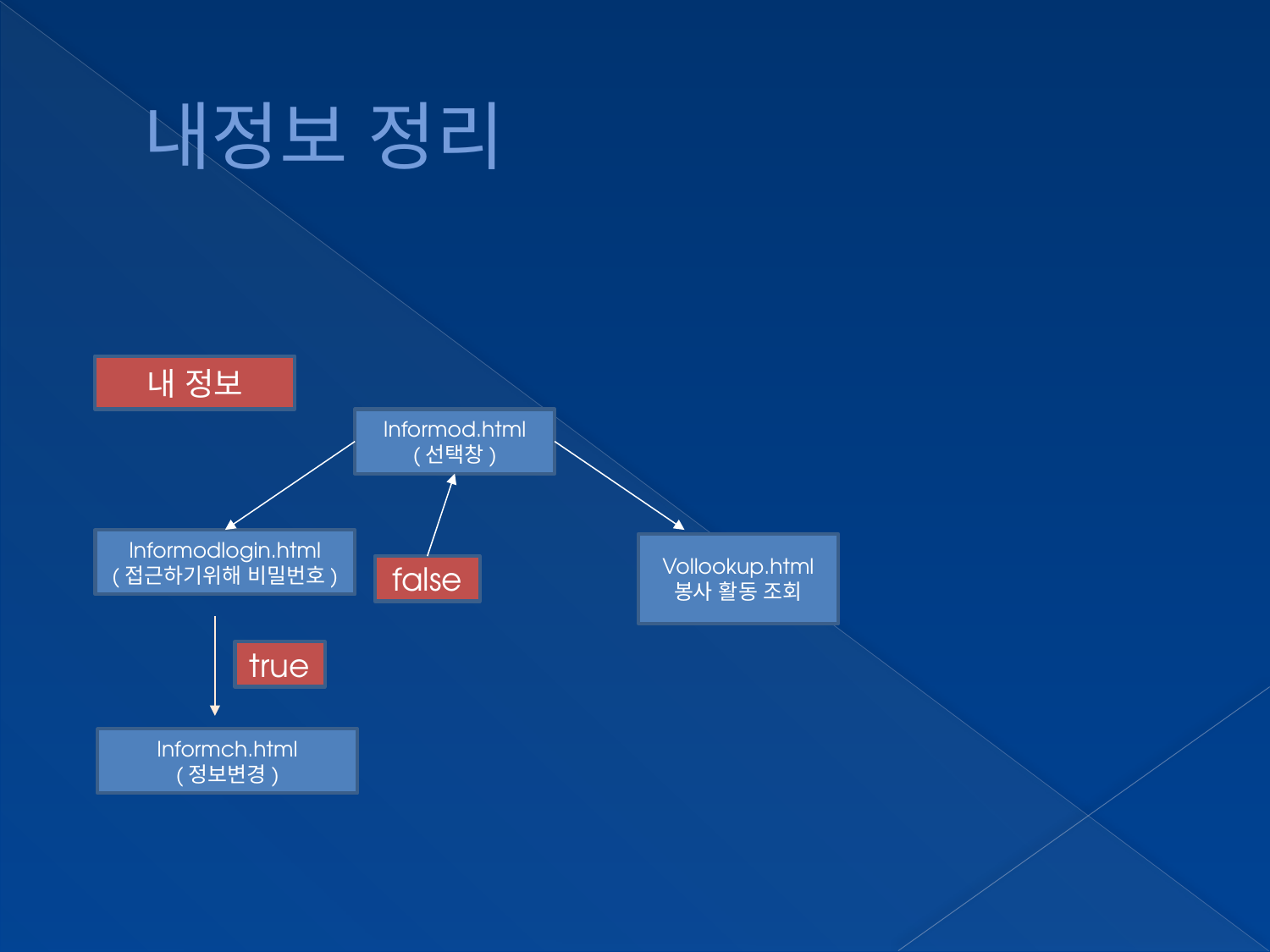

# 내정보 정리
내 정보
Informod.html
(선택창)
Informodlogin.html
(접근하기위해 비밀번호)
Vollookup.html
봉사 활동 조회
false
true
Informch.html
(정보변경)